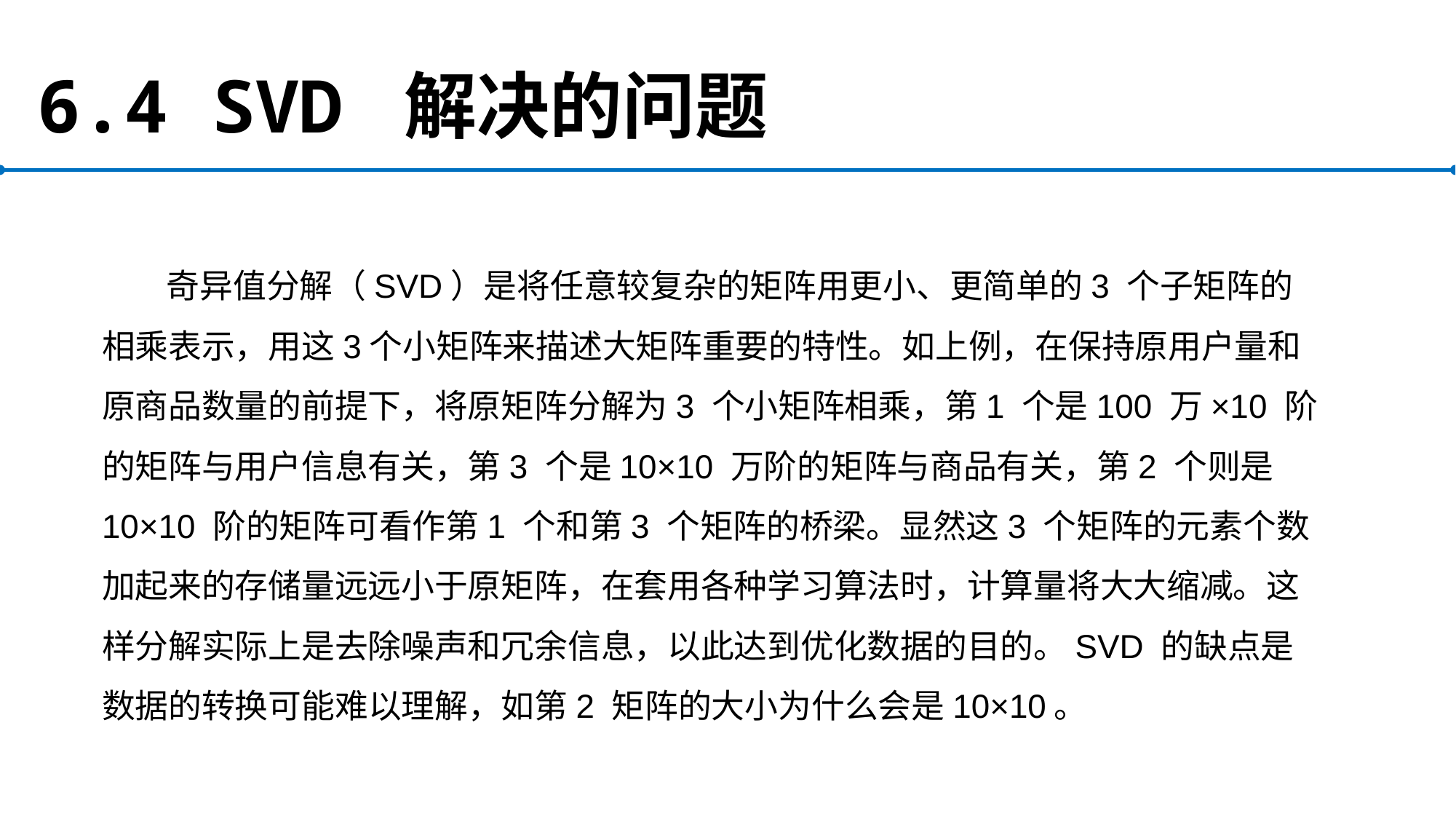

# 6.4 SVD 解决的问题
奇异值分解（SVD）是将任意较复杂的矩阵用更小、更简单的3 个子矩阵的相乘表示，用这3个小矩阵来描述大矩阵重要的特性。如上例，在保持原用户量和原商品数量的前提下，将原矩阵分解为3 个小矩阵相乘，第1 个是100 万×10 阶的矩阵与用户信息有关，第3 个是10×10 万阶的矩阵与商品有关，第2 个则是10×10 阶的矩阵可看作第1 个和第3 个矩阵的桥梁。显然这3 个矩阵的元素个数加起来的存储量远远小于原矩阵，在套用各种学习算法时，计算量将大大缩减。这样分解实际上是去除噪声和冗余信息，以此达到优化数据的目的。SVD 的缺点是数据的转换可能难以理解，如第2 矩阵的大小为什么会是10×10。